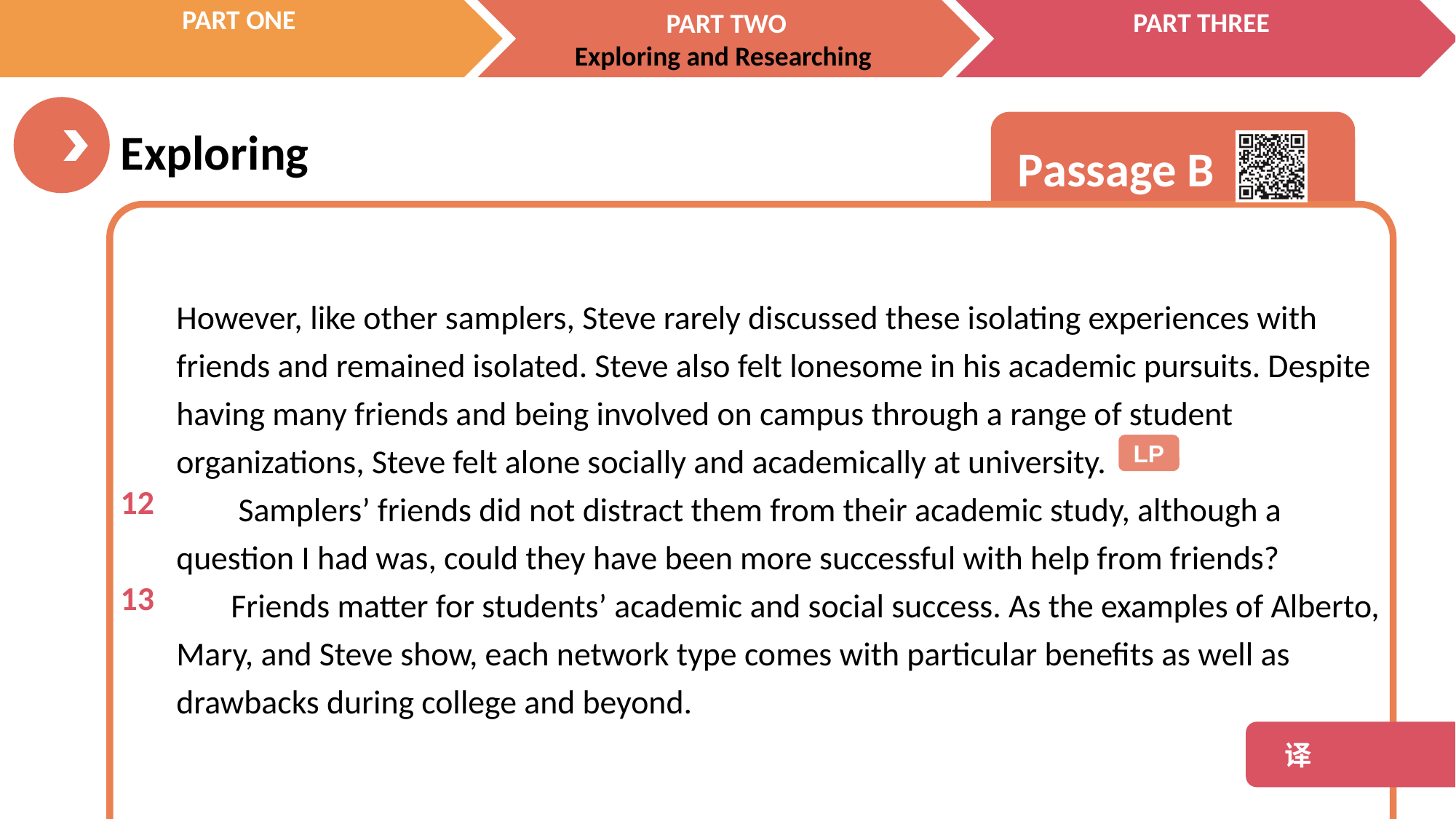

However, like other samplers, Steve rarely discussed these isolating experiences with friends and remained isolated. Steve also felt lonesome in his academic pursuits. Despite having many friends and being involved on campus through a range of student organizations, Steve felt alone socially and academically at university.
 Samplers’ friends did not distract them from their academic study, although a question I had was, could they have been more successful with help from friends?
Friends matter for students’ academic and social success. As the examples of Alberto, Mary, and Steve show, each network type comes with particular benefits as well as drawbacks during college and beyond.

12

13

LP
   译